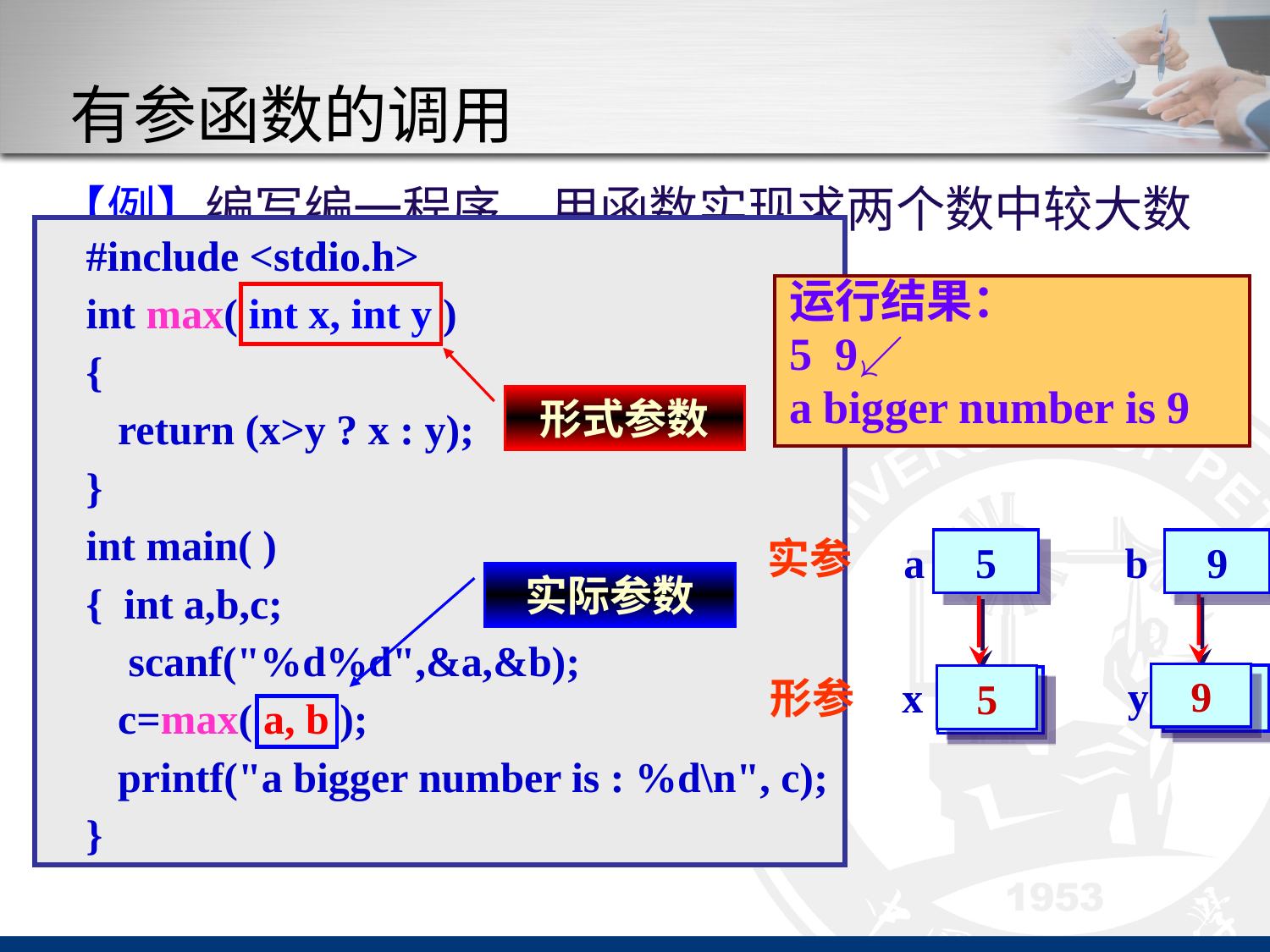

# 有参函数的调用
【例】编写编一程序，用函数实现求两个数中较大数
#include <stdio.h>
int max( int x, int y )
{
   return (x>y ? x : y);
}
int main( )
{  int a,b,c;
    scanf("%d%d",&a,&b);
   c=max( a, b );
   printf("a bigger number is : %d\n", c);
}
运行结果：
5  9↙
a bigger number is 9

形式参数
实参
a
5
   b
9
y
x
形参

实际参数

9
5